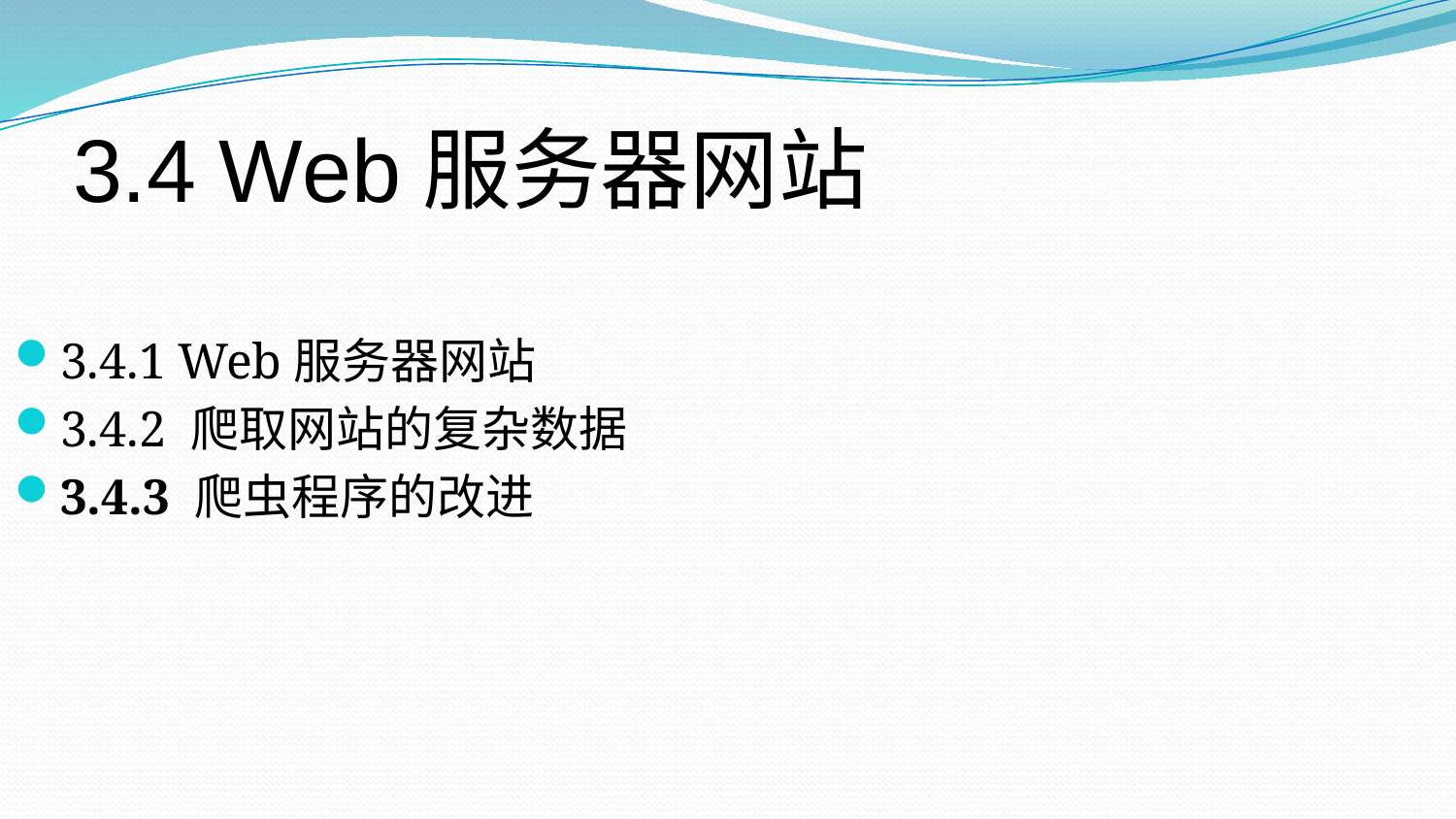

# 3.4	Web服务器网站
3.4.1 Web服务器网站
3.4.2 爬取网站的复杂数据
3.4.3 爬虫程序的改进